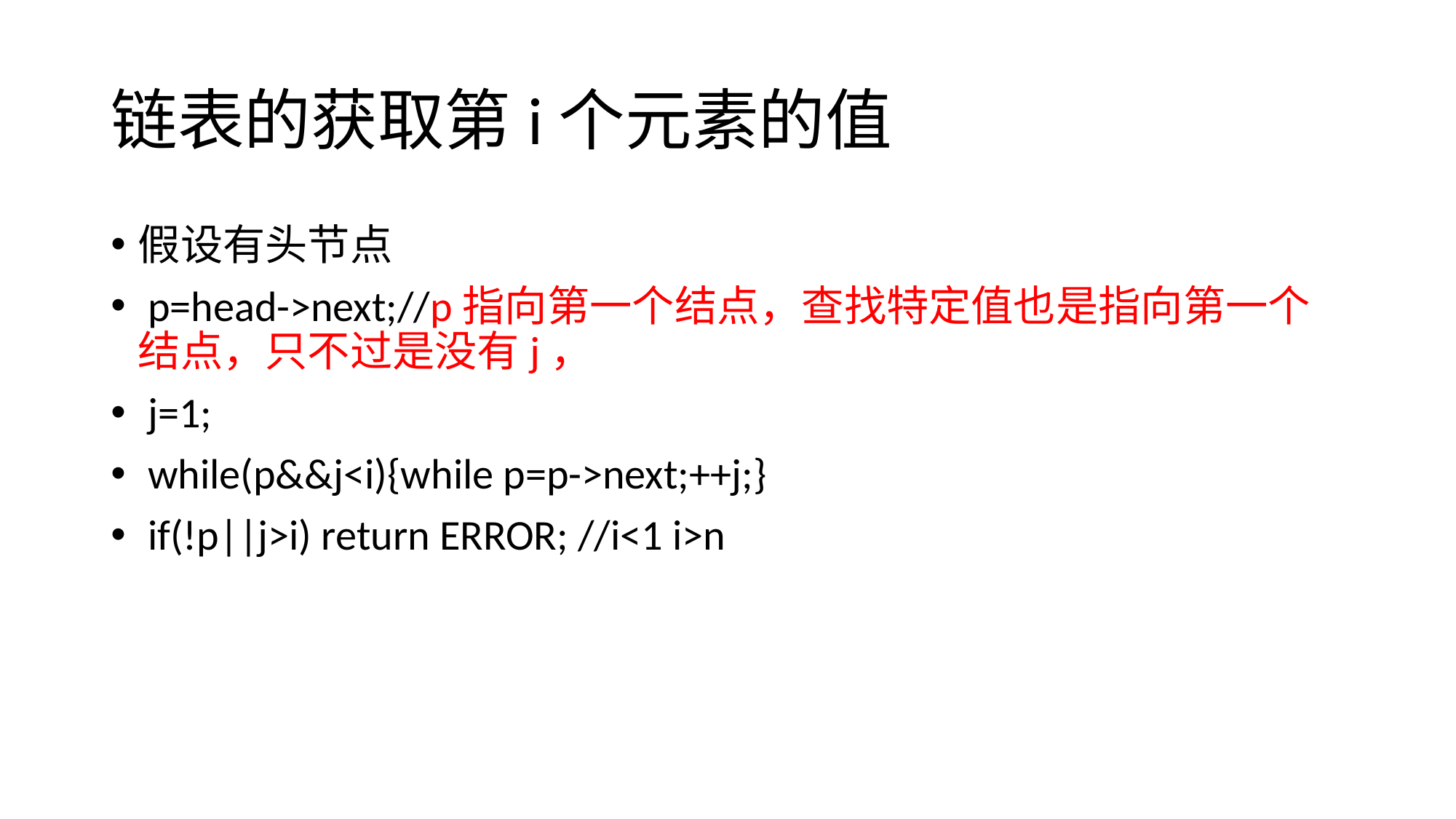

# 链表的获取第i个元素的值
假设有头节点
 p=head->next;//p指向第一个结点，查找特定值也是指向第一个结点，只不过是没有j，
 j=1;
 while(p&&j<i){while p=p->next;++j;}
 if(!p||j>i) return ERROR; //i<1 i>n